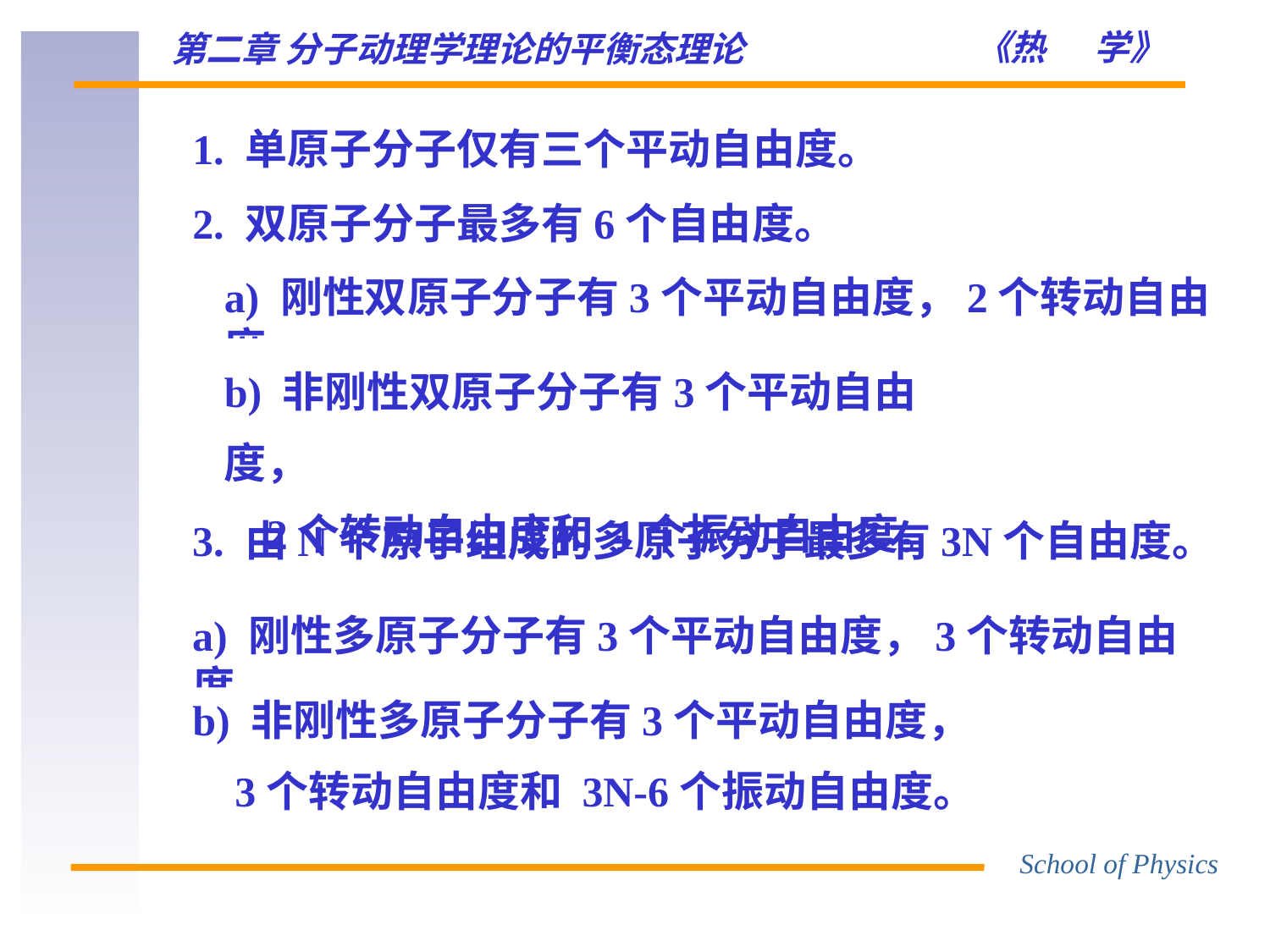

1. 单原子分子仅有三个平动自由度。
2. 双原子分子最多有6个自由度。
a) 刚性双原子分子有3个平动自由度，2个转动自由度。
b) 非刚性双原子分子有3个平动自由度，
    2个转动自由度和 1个振动自由度。

3. 由N个原子组成的多原子分子最多有3N个自由度。
a) 刚性多原子分子有3个平动自由度，3个转动自由度。
b) 非刚性多原子分子有3个平动自由度，
    3个转动自由度和 3N-6个振动自由度。